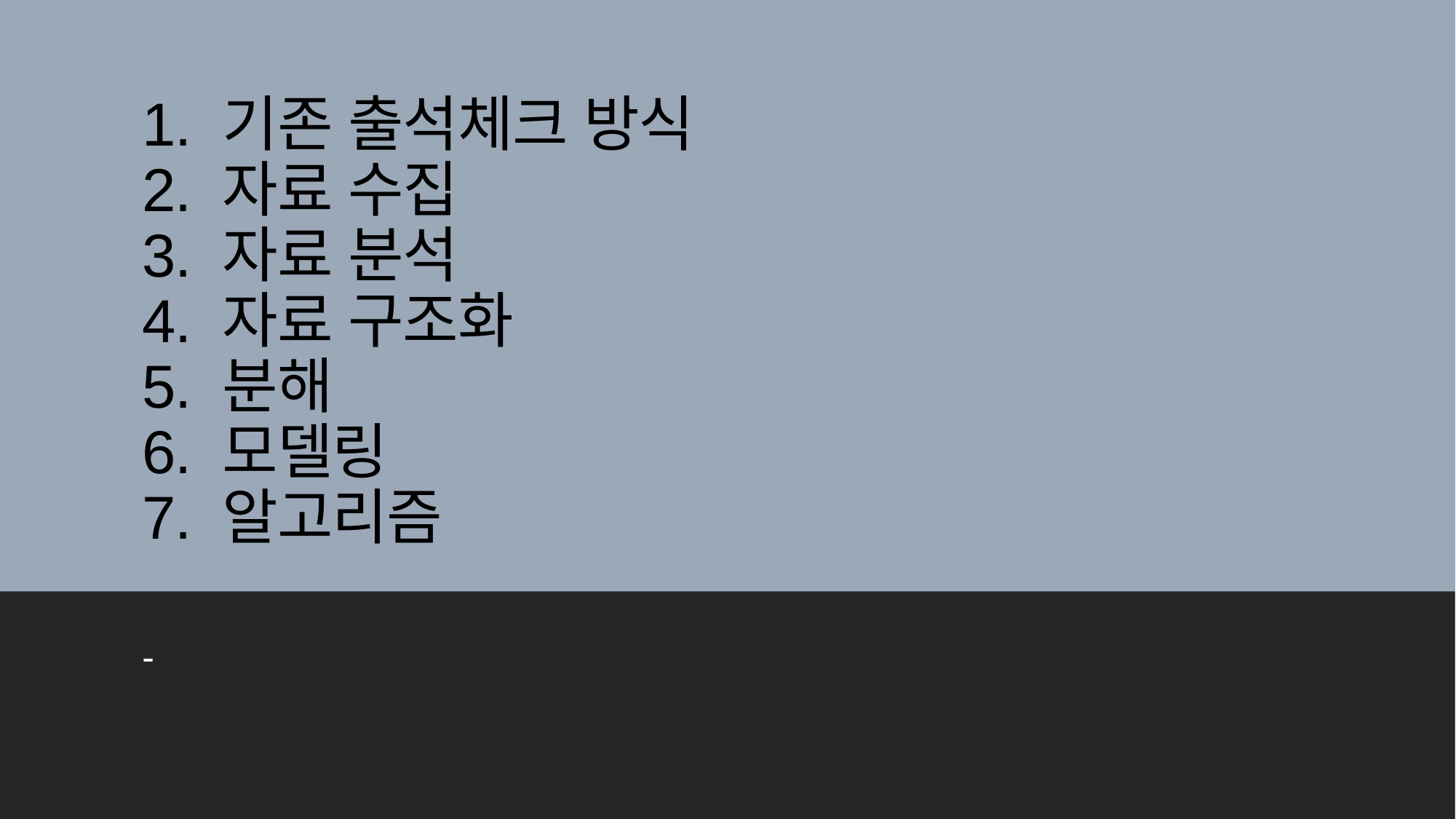

# 1. 기존 출석체크 방식 2. 자료 수집 3. 자료 분석 4. 자료 구조화 5. 분해 6. 모델링 7. 알고리즘

-